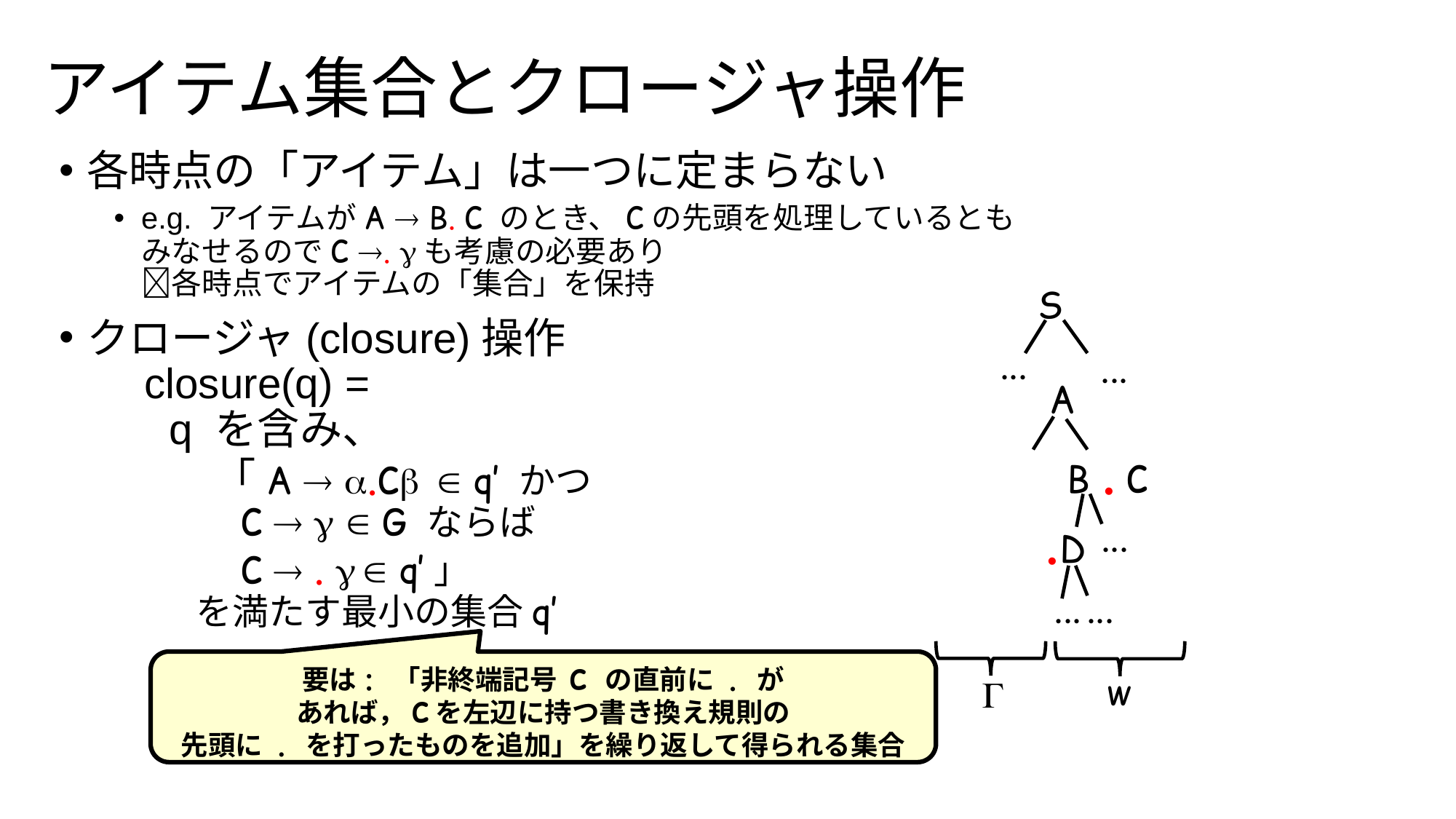

# アイテム集合とクロージャ操作
各時点の「アイテム」は一つに定まらない
e.g. アイテムがA → B. C のとき、Cの先頭を処理しているとも
みなせるのでC →. γも考慮の必要あり
⇒各時点でアイテムの「集合」を保持
クロージャ(closure)操作
     closure(q) =
       q を含み、
　　　「A → α.Cβ  ∈ q’ かつ　
　　　　C → γ ∈ G ならば
　　　　C → . γ ∈ q’」
　　　を満たす最小の集合q’
S
...
...
A
　　　　 B . C

.D
...
...
...

要は: 「非終端記号 C の直前に . が
あれば，Cを左辺に持つ書き換え規則の
先頭に . を打ったものを追加」を繰り返して得られる集合
w
Γ